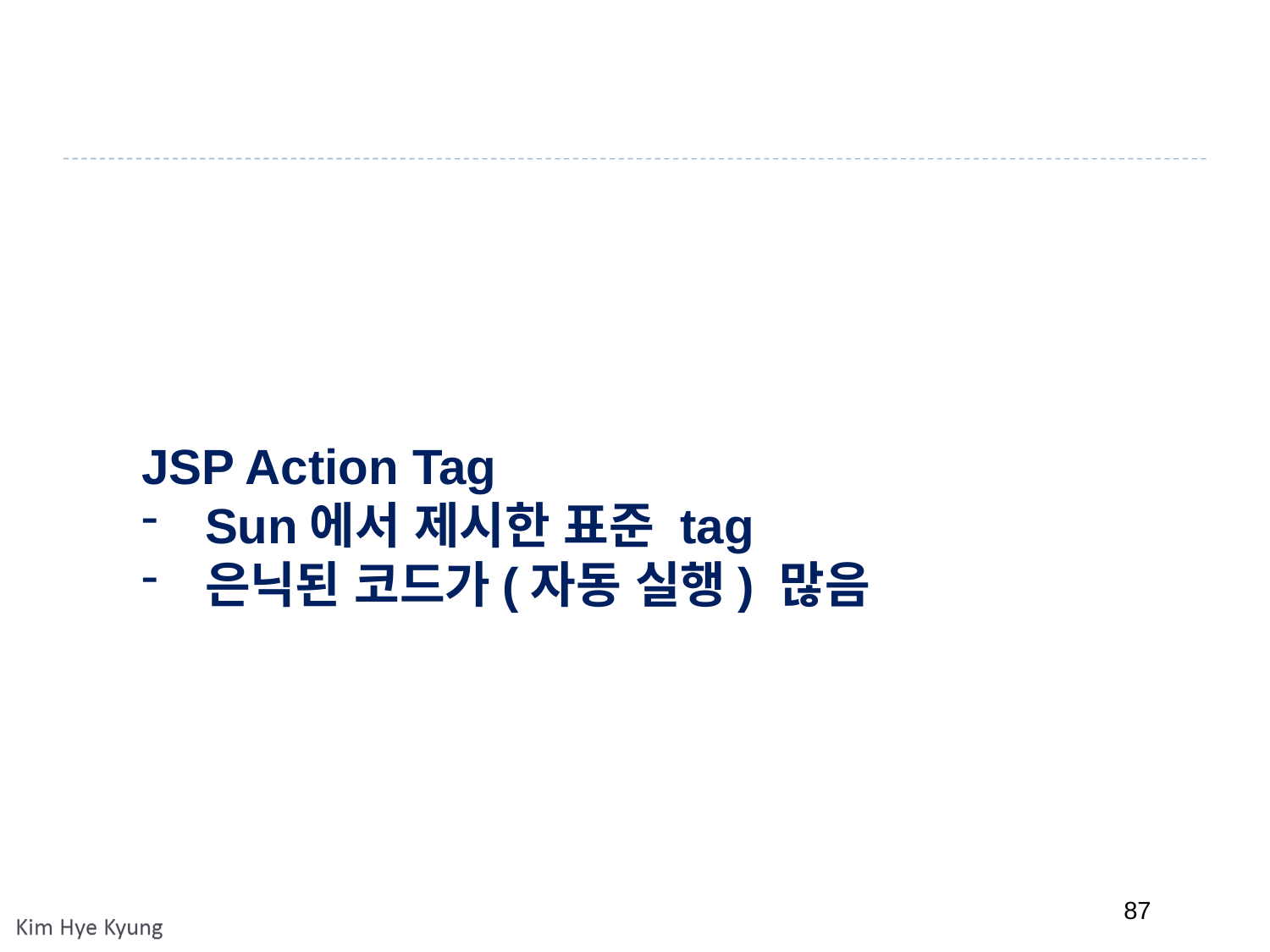

JSP Action Tag
Sun에서 제시한 표준 tag
은닉된 코드가(자동 실행) 많음
87